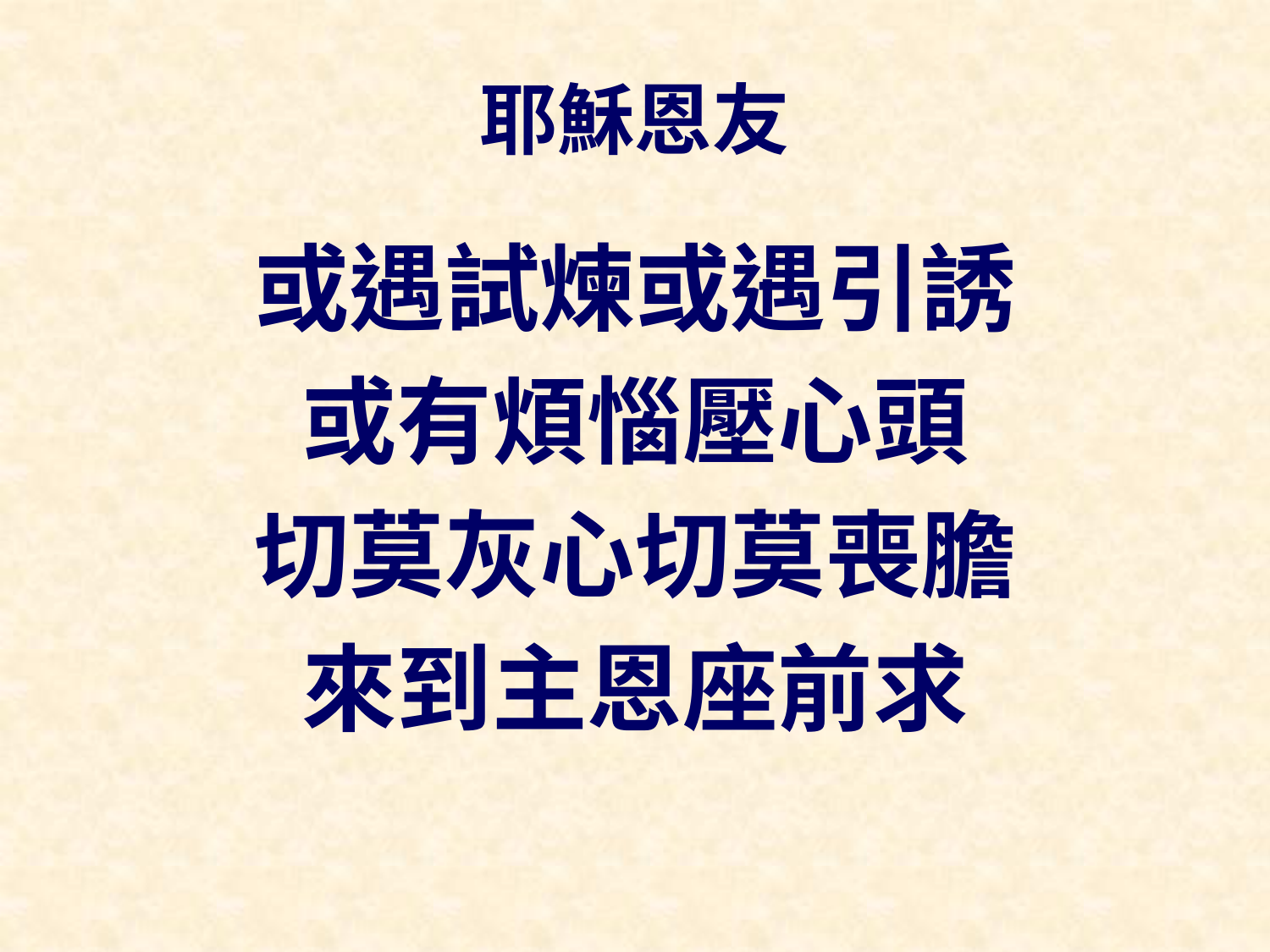

# 耶穌恩友
或遇試煉或遇引誘
或有煩惱壓心頭
切莫灰心切莫喪膽
來到主恩座前求